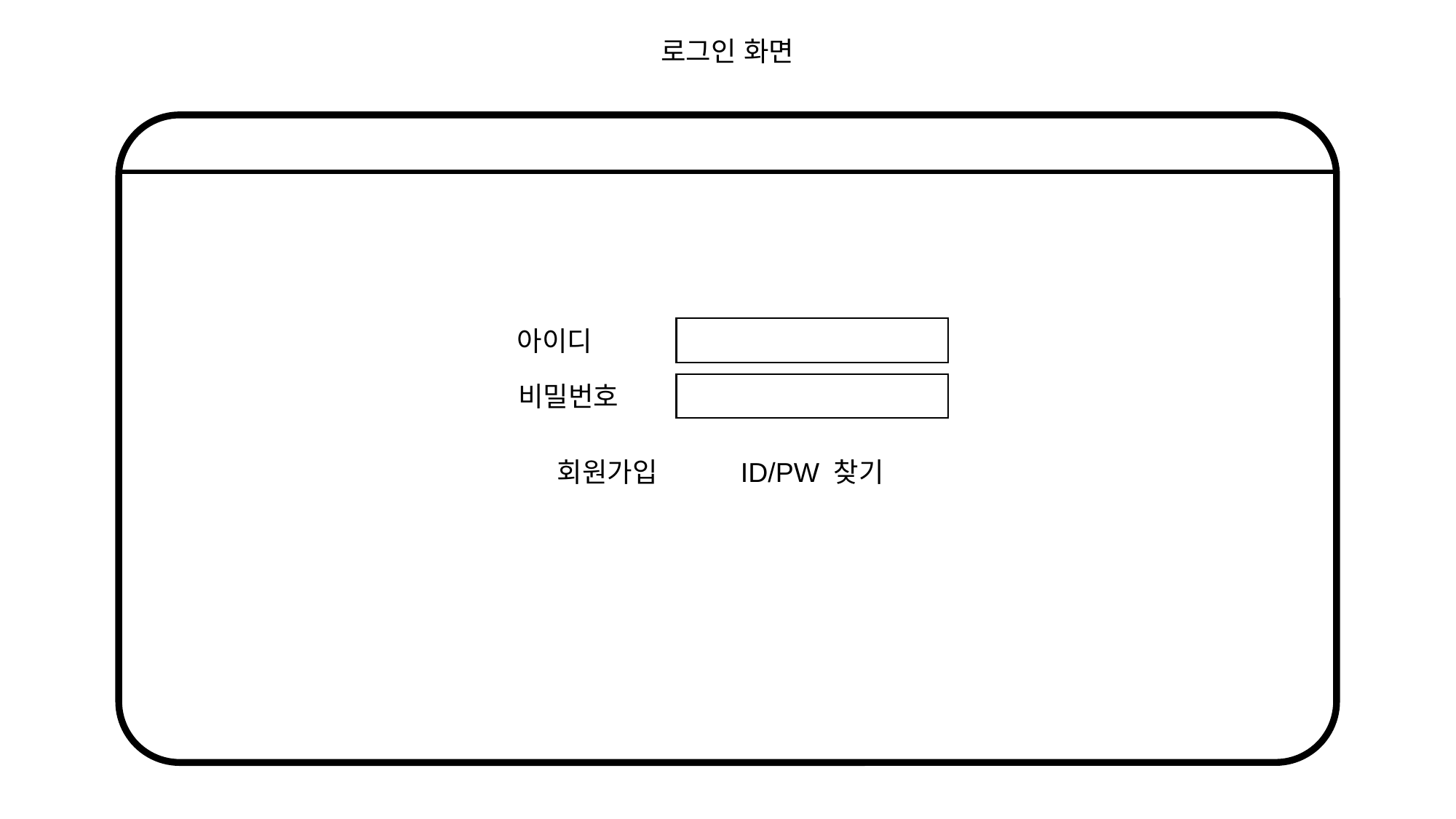

로그인 화면

아이디

비밀번호

회원가입
ID/PW 찾기